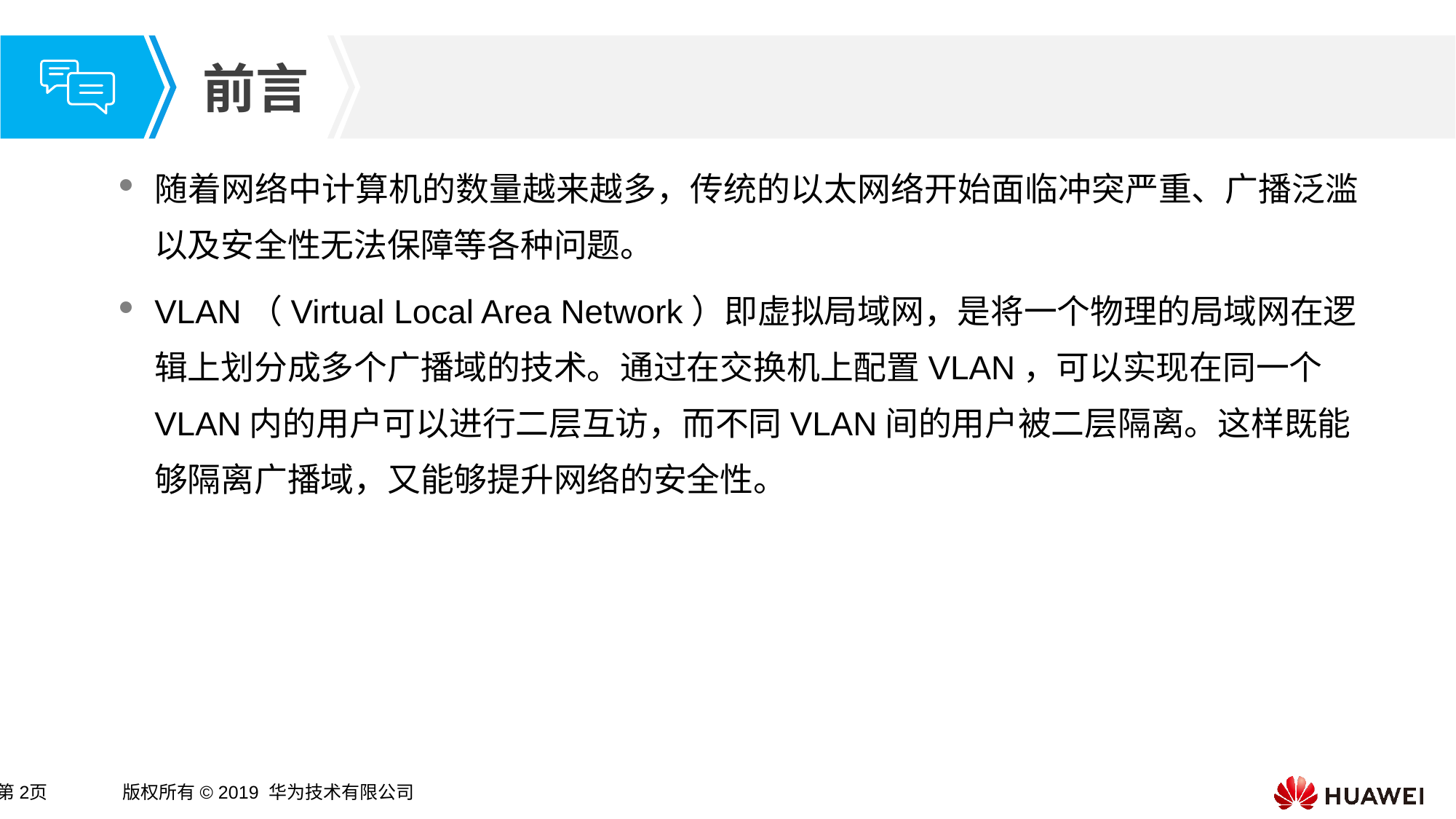

随着网络中计算机的数量越来越多，传统的以太网络开始面临冲突严重、广播泛滥以及安全性无法保障等各种问题。
VLAN（Virtual Local Area Network）即虚拟局域网，是将一个物理的局域网在逻辑上划分成多个广播域的技术。通过在交换机上配置VLAN，可以实现在同一个VLAN内的用户可以进行二层互访，而不同VLAN间的用户被二层隔离。这样既能够隔离广播域，又能够提升网络的安全性。